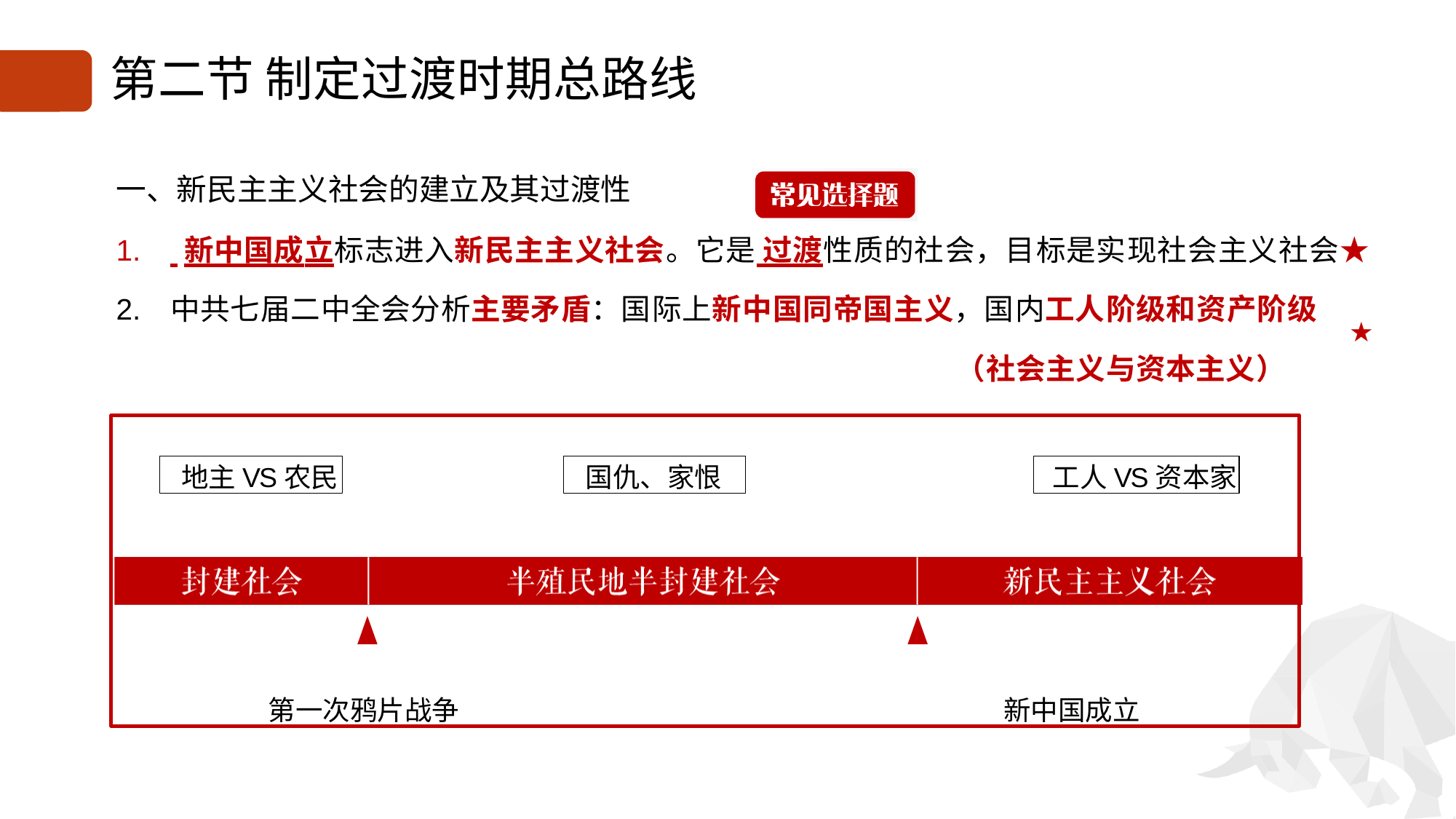

# 第二节 制定过渡时期总路线
一、新民主主义社会的建立及其过渡性
 新中国成立标志进入新民主主义社会。它是 过渡性质的社会，目标是实现社会主义社会★
中共七届二中全会分析主要矛盾：国际上新中国同帝国主义，国内工人阶级和资产阶级
                                                                                                                     （社会主义与资本主义）

★

第一次鸦片战争	新中国成立
地主VS农民
国仇、家恨
工人VS资本家